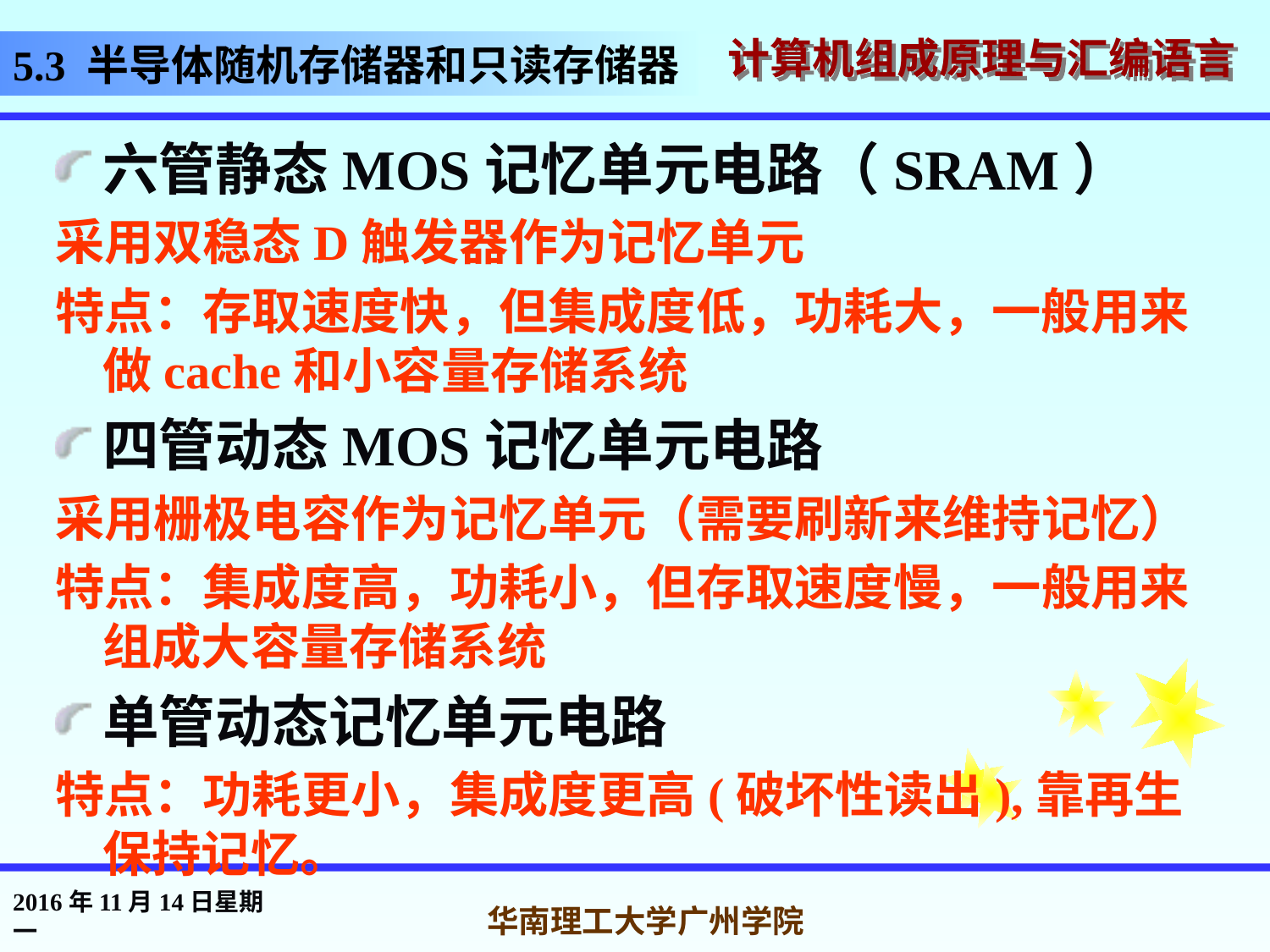

# 5.3 半导体随机存储器和只读存储器
六管静态MOS记忆单元电路（SRAM）
采用双稳态D触发器作为记忆单元
特点：存取速度快，但集成度低，功耗大，一般用来做cache和小容量存储系统
四管动态MOS记忆单元电路
采用栅极电容作为记忆单元（需要刷新来维持记忆）
特点：集成度高，功耗小，但存取速度慢，一般用来组成大容量存储系统
单管动态记忆单元电路
特点：功耗更小，集成度更高(破坏性读出),靠再生保持记忆。
2016年11月14日星期一
华南理工大学广州学院